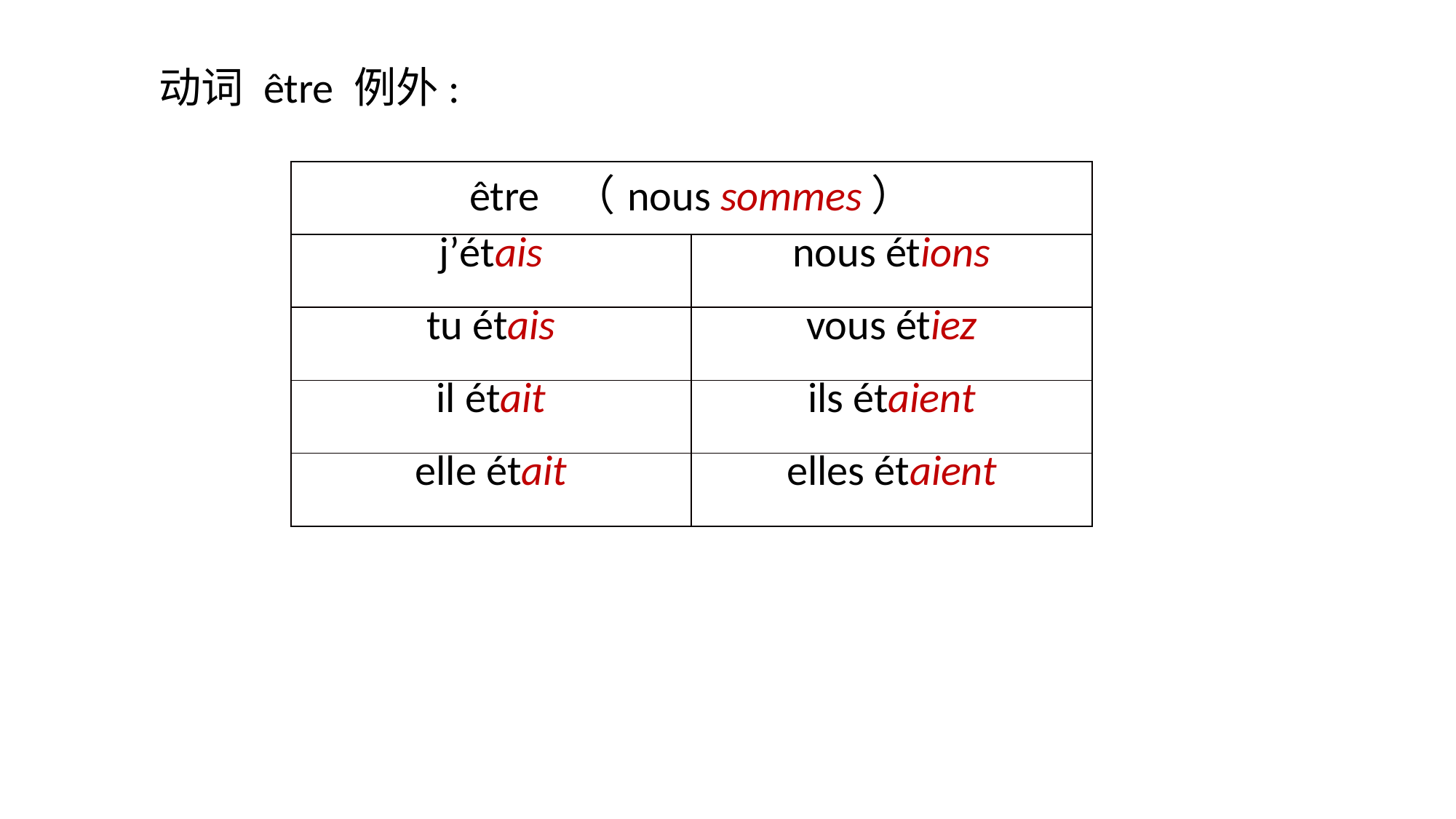

#
    动词 être 例外:
| être （nous sommes） |  |
| --- | --- |
| jʼétais | nous étions |
| tu étais | vous étiez |
| il était | ils étaient |
| elle était | elles étaient |